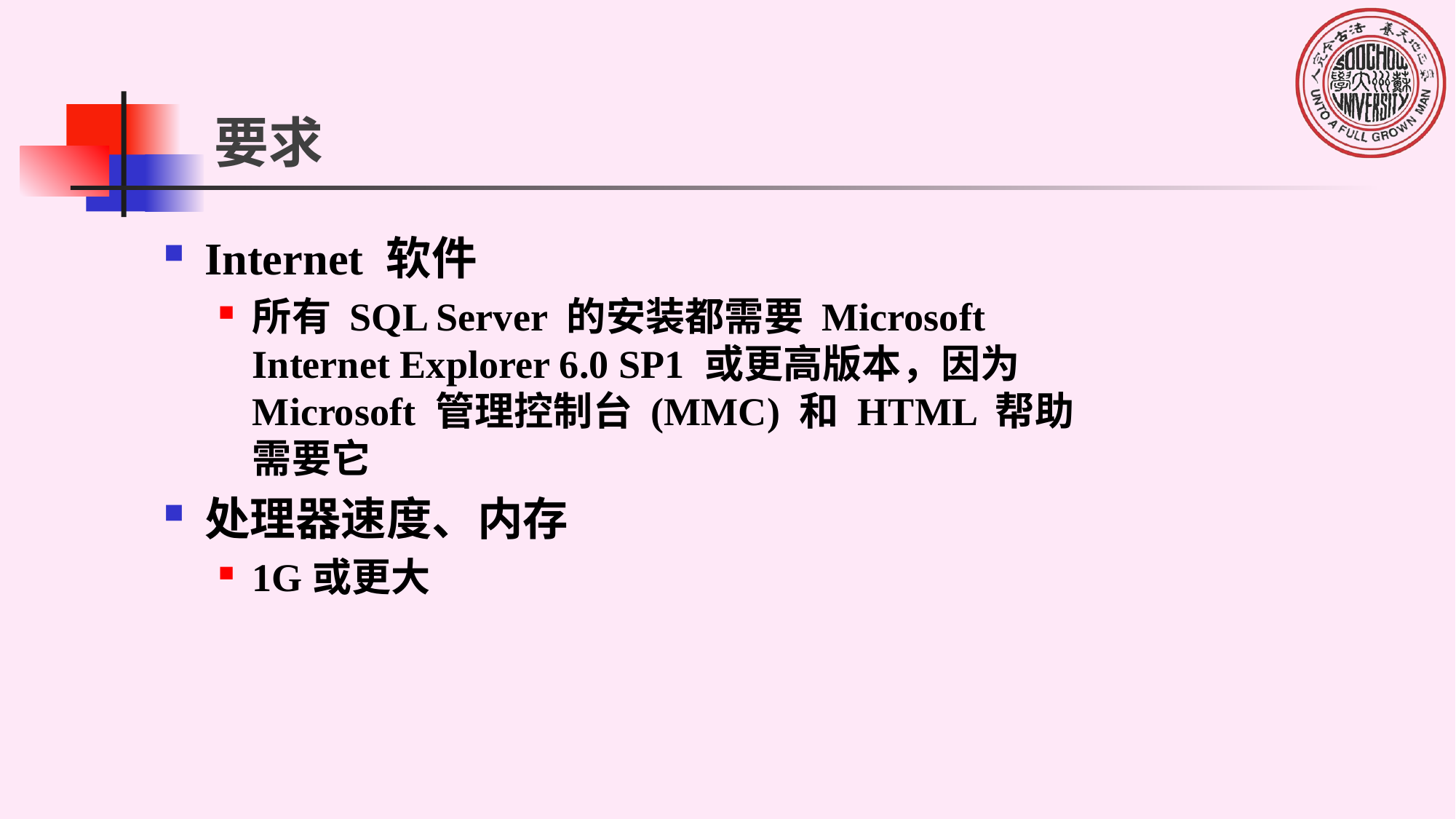

# 要求
Internet 软件
所有 SQL Server 的安装都需要 Microsoft Internet Explorer 6.0 SP1 或更高版本，因为 Microsoft 管理控制台 (MMC) 和 HTML 帮助需要它
处理器速度、内存
1G或更大